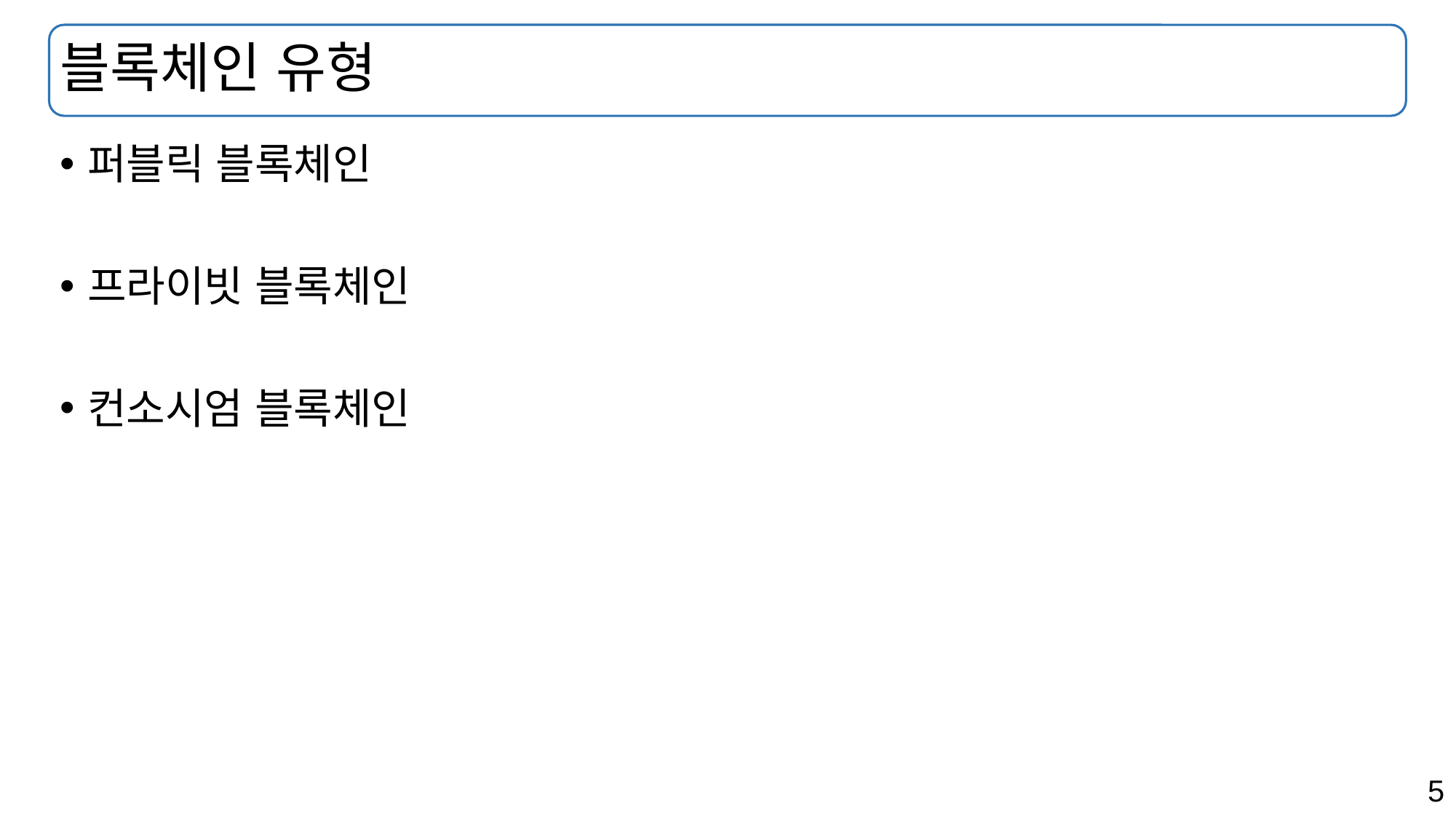

# 블록체인 유형
퍼블릭 블록체인

프라이빗 블록체인

컨소시엄 블록체인